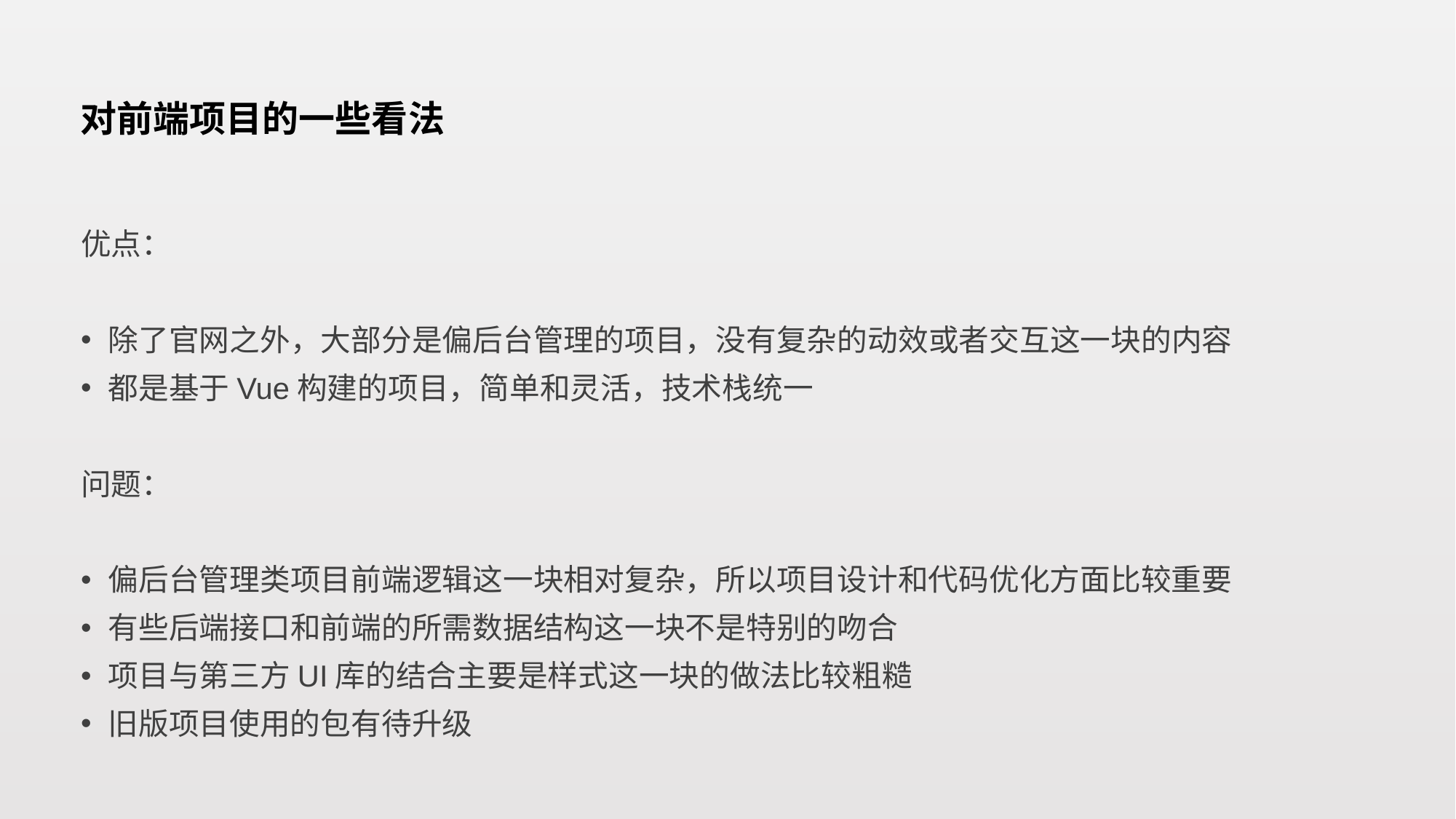

对前端项目的一些看法
优点：

除了官网之外，大部分是偏后台管理的项目，没有复杂的动效或者交互这一块的内容
都是基于Vue构建的项目，简单和灵活，技术栈统一

问题：

偏后台管理类项目前端逻辑这一块相对复杂，所以项目设计和代码优化方面比较重要
有些后端接口和前端的所需数据结构这一块不是特别的吻合
项目与第三方UI库的结合主要是样式这一块的做法比较粗糙
旧版项目使用的包有待升级